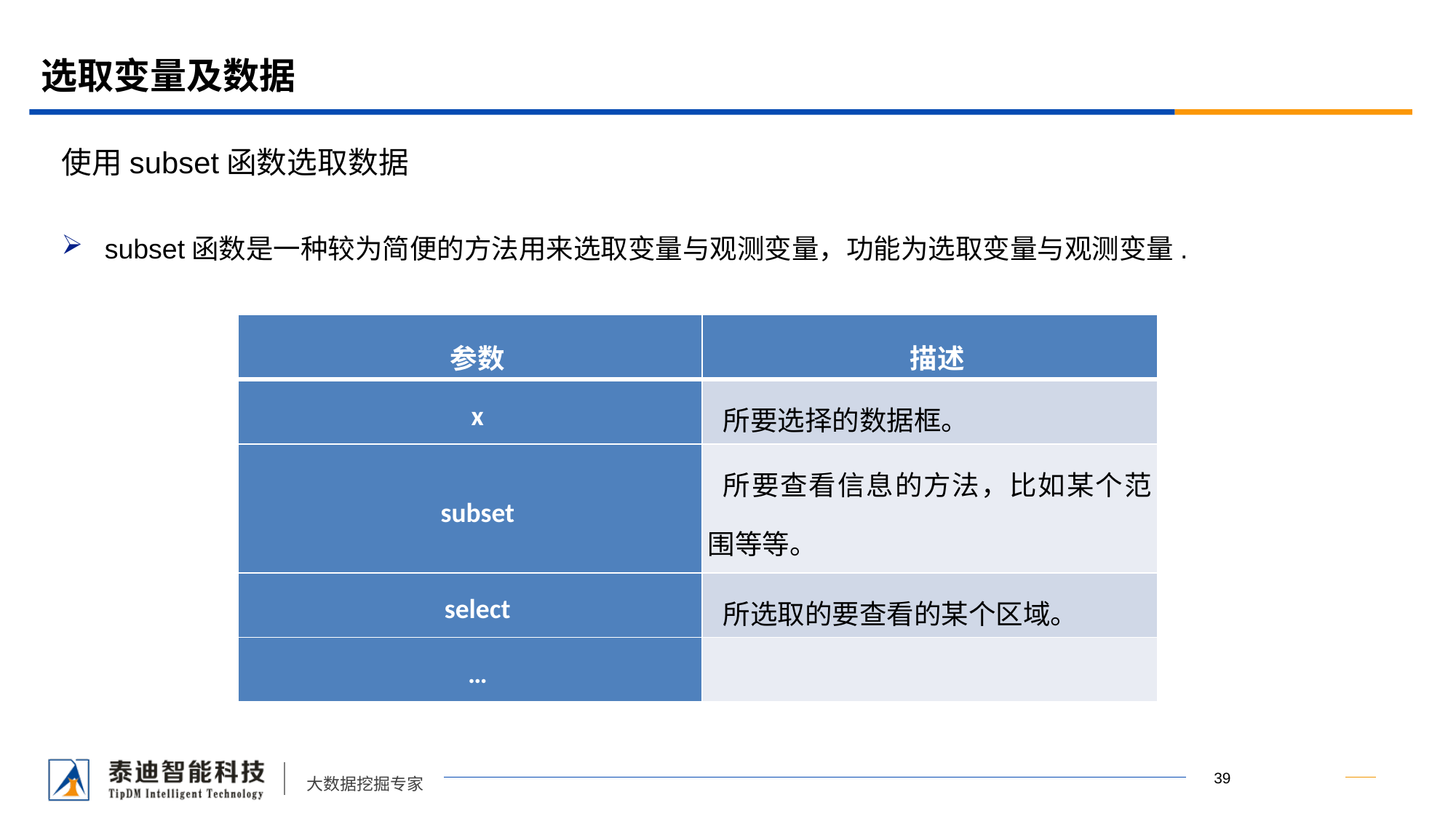

# 选取变量及数据
使用subset函数选取数据
subset函数是一种较为简便的方法用来选取变量与观测变量，功能为选取变量与观测变量.
| 参数 | 描述 |
| --- | --- |
| x | 所要选择的数据框。 |
| subset | 所要查看信息的方法，比如某个范围等等。 |
| select | 所选取的要查看的某个区域。 |
| … |  |